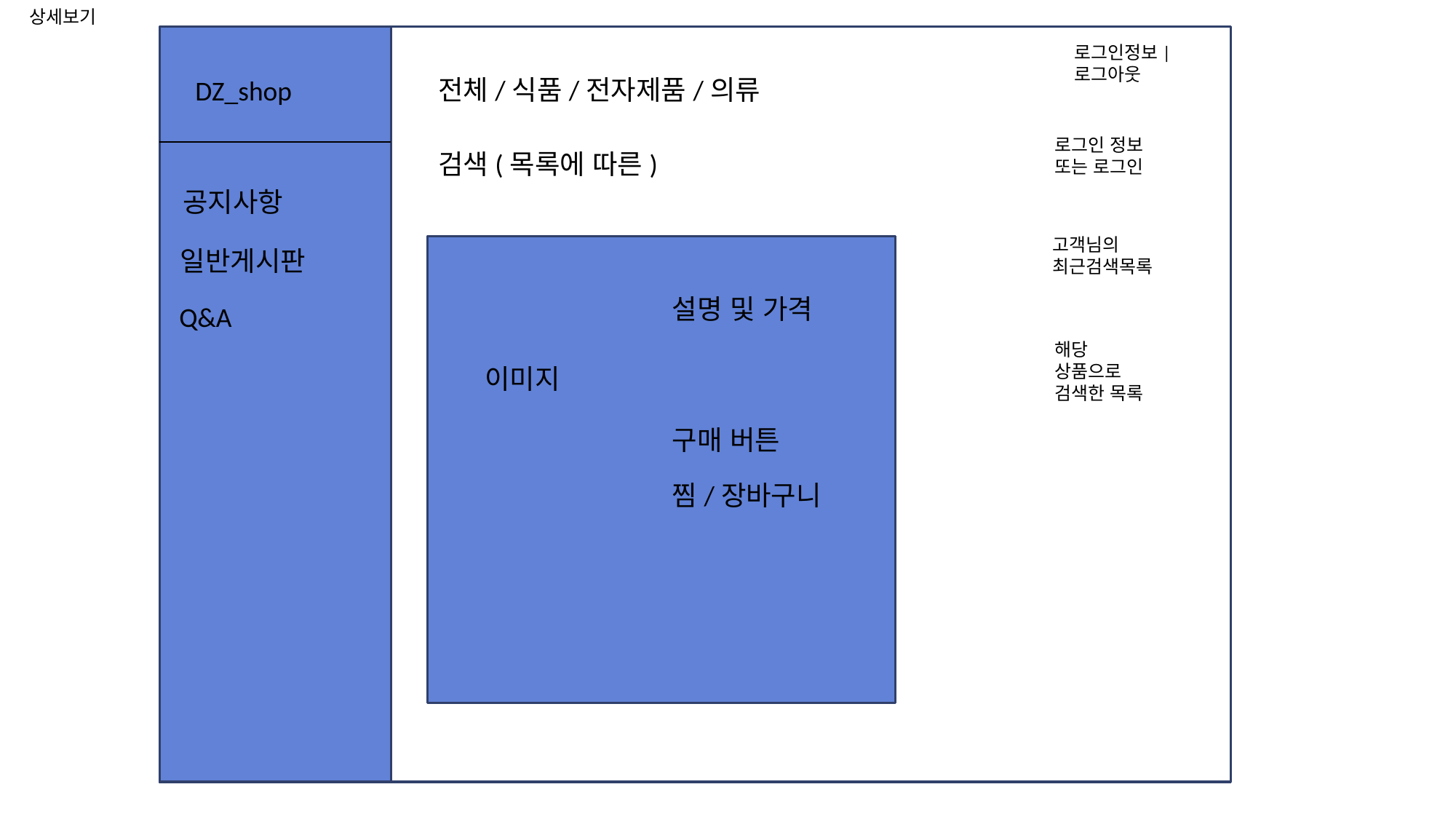

상세보기

로그인정보|로그아웃
전체/식품/전자제품/의류
DZ_shop
로그인 정보 또는 로그인
검색(목록에 따른)
공지사항
고객님의 최근검색목록

아이디
일반게시판
설명 및 가격
Q&A
해당 상품으로 검색한 목록
비번
이미지
구매 버튼
찜/장바구니